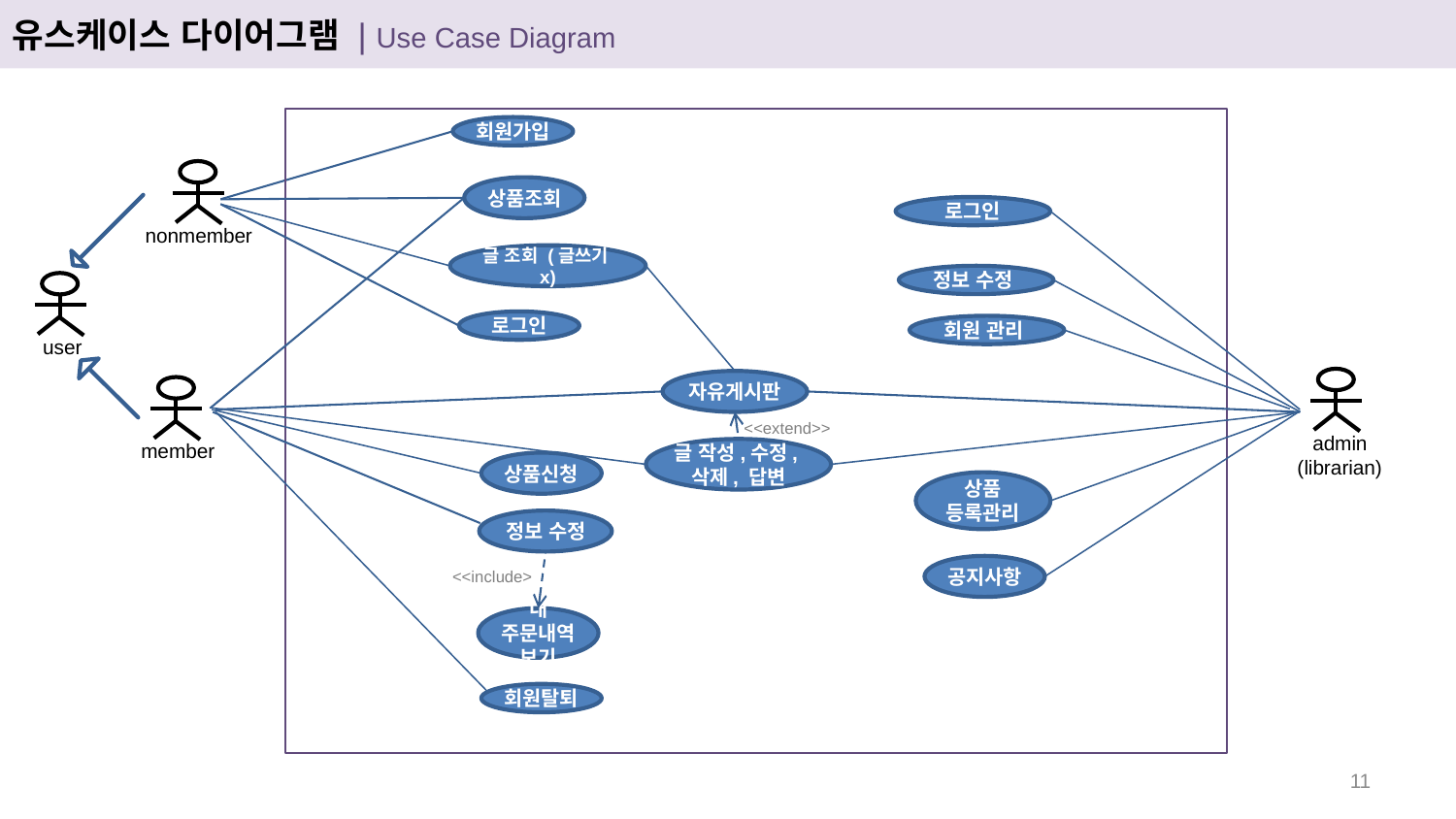

유스케이스 다이어그램 | Use Case Diagram

회원가입

nonmember
상품조회

로그인
글 조회 (글쓰기x)
정보 수정

user
로그인
회원 관리

admin
(librarian)
자유게시판

member
<<extend>>
글 작성,수정,삭제, 답변
상품신청
상품 등록관리
정보 수정
공지사항
<<include>
내 주문내역보기
회원탈퇴
11